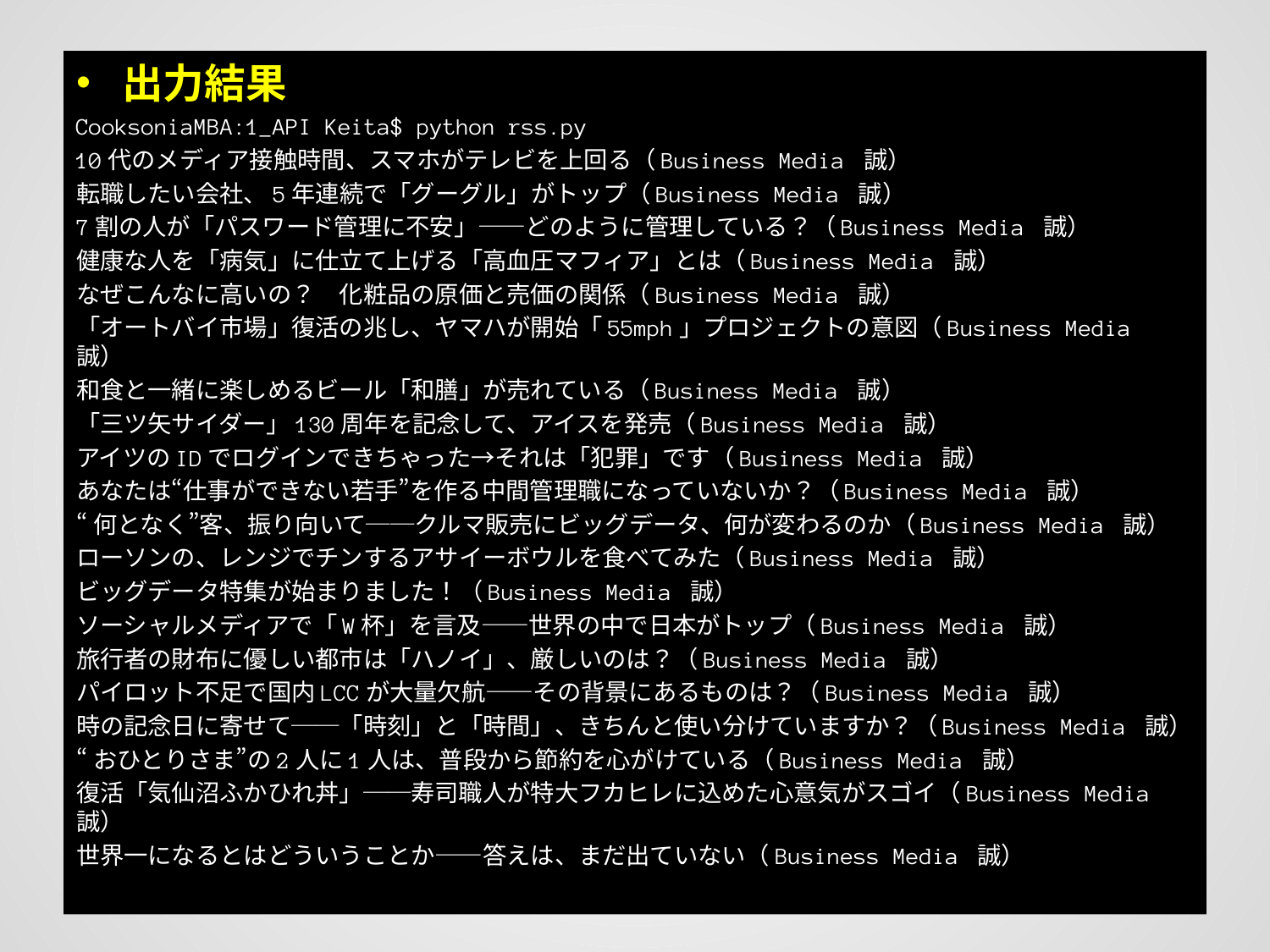

出力結果
CooksoniaMBA:1_API Keita$ python rss.py
10代のメディア接触時間、スマホがテレビを上回る（Business Media 誠）
転職したい会社、5年連続で「グーグル」がトップ（Business Media 誠）
7割の人が「パスワード管理に不安」――どのように管理している？（Business Media 誠）
健康な人を「病気」に仕立て上げる「高血圧マフィア」とは（Business Media 誠）
なぜこんなに高いの？　化粧品の原価と売価の関係（Business Media 誠）
「オートバイ市場」復活の兆し、ヤマハが開始「55mph」プロジェクトの意図（Business Media 誠）
和食と一緒に楽しめるビール「和膳」が売れている（Business Media 誠）
「三ツ矢サイダー」130周年を記念して、アイスを発売（Business Media 誠）
アイツのIDでログインできちゃった→それは「犯罪」です（Business Media 誠）
あなたは“仕事ができない若手”を作る中間管理職になっていないか？（Business Media 誠）
“何となく”客、振り向いて──クルマ販売にビッグデータ、何が変わるのか（Business Media 誠）
ローソンの、レンジでチンするアサイーボウルを食べてみた（Business Media 誠）
ビッグデータ特集が始まりました！（Business Media 誠）
ソーシャルメディアで「W杯」を言及――世界の中で日本がトップ（Business Media 誠）
旅行者の財布に優しい都市は「ハノイ」、厳しいのは？（Business Media 誠）
パイロット不足で国内LCCが大量欠航――その背景にあるものは？（Business Media 誠）
時の記念日に寄せて──「時刻」と「時間」、きちんと使い分けていますか？（Business Media 誠）
“おひとりさま”の2人に1人は、普段から節約を心がけている（Business Media 誠）
復活「気仙沼ふかひれ丼」──寿司職人が特大フカヒレに込めた心意気がスゴイ（Business Media 誠）
世界一になるとはどういうことか――答えは、まだ出ていない（Business Media 誠）